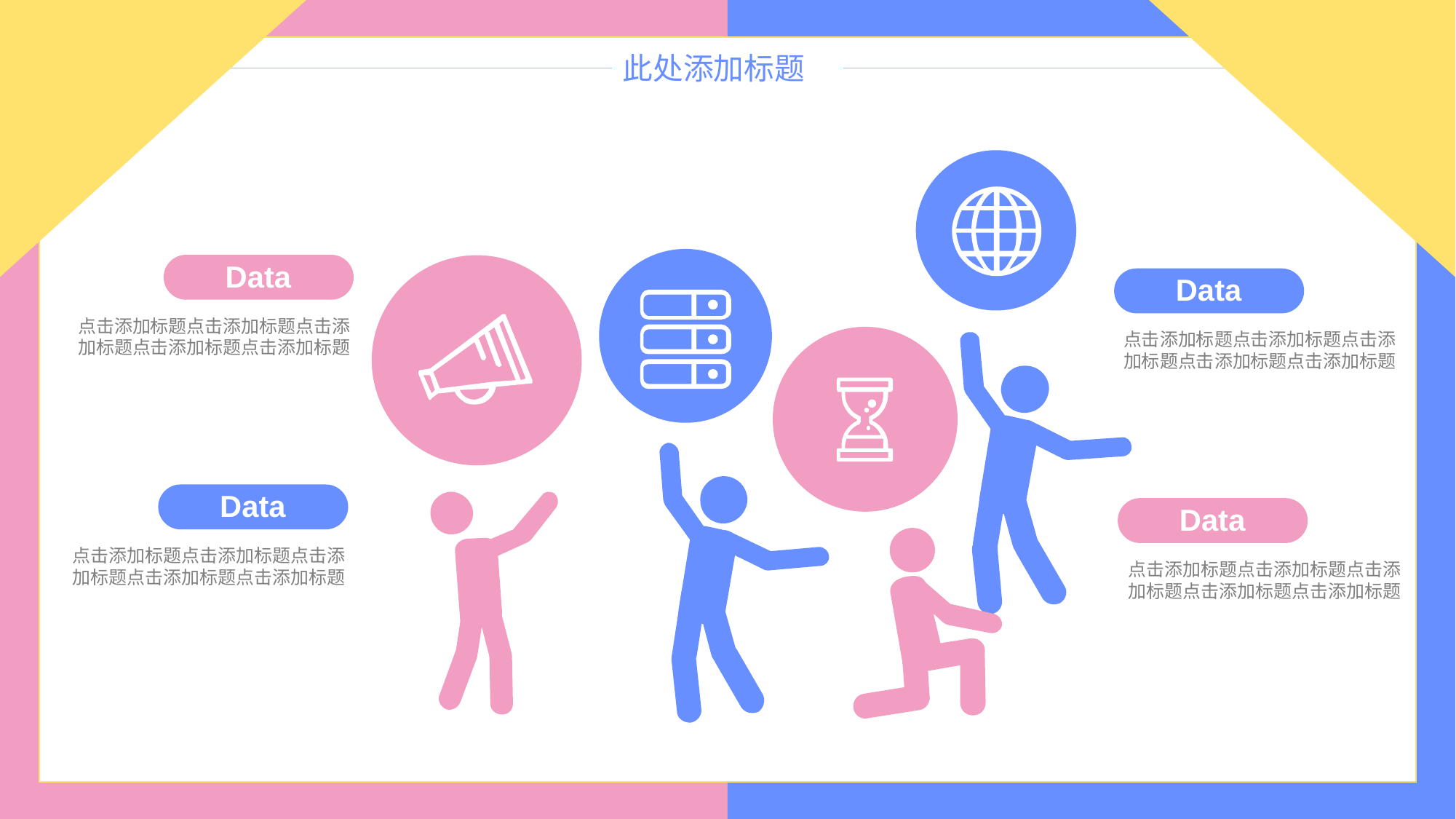

此处添加标题

Data

Data

点击添加标题点击添加标题点击添加标题点击添加标题点击添加标题

点击添加标题点击添加标题点击添加标题点击添加标题点击添加标题

Data

Data

点击添加标题点击添加标题点击添加标题点击添加标题点击添加标题
点击添加标题点击添加标题点击添加标题点击添加标题点击添加标题